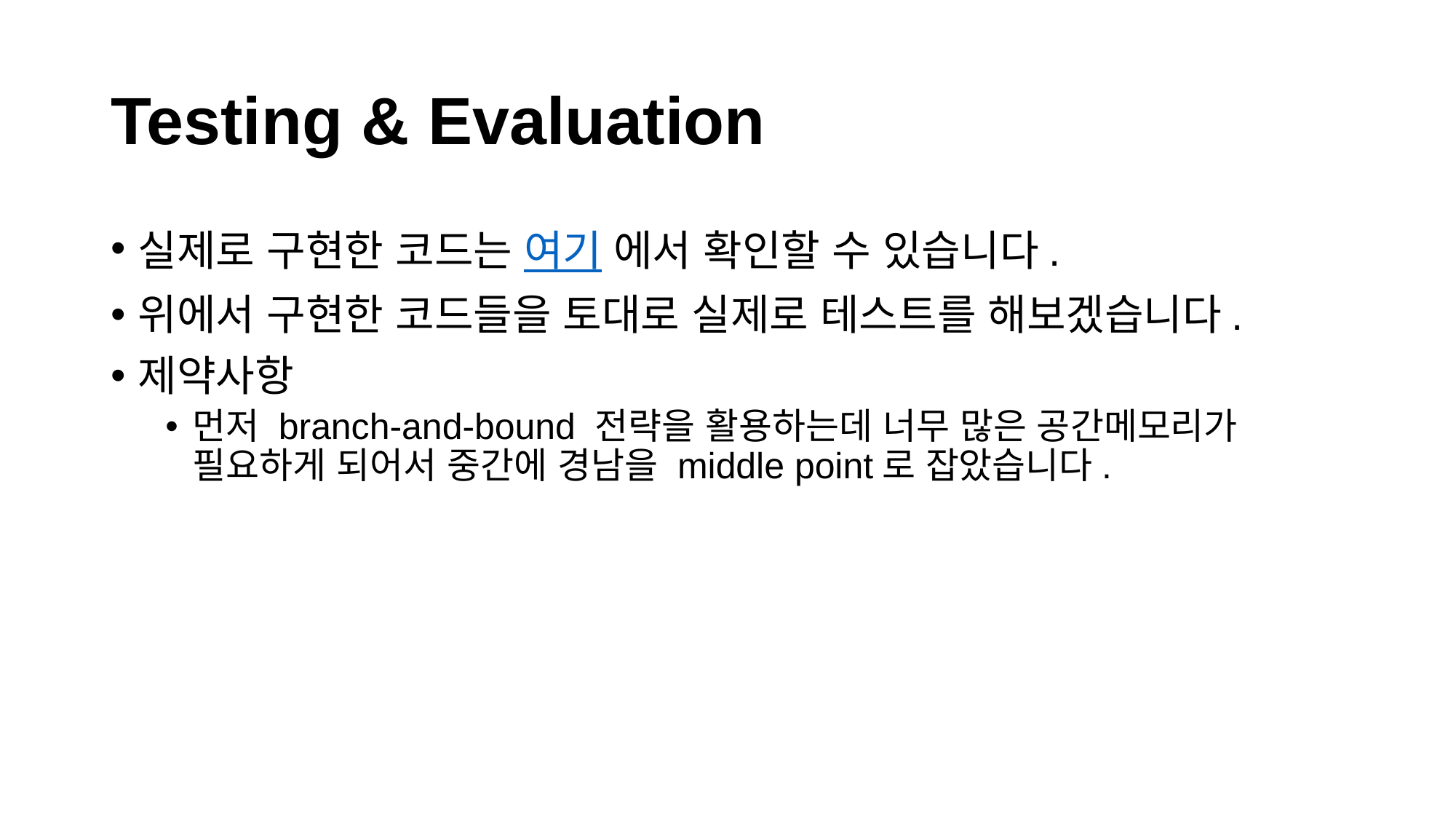

# Testing & Evaluation
실제로 구현한 코드는 여기 에서 확인할 수 있습니다.
위에서 구현한 코드들을 토대로 실제로 테스트를 해보겠습니다.
제약사항
먼저 branch-and-bound 전략을 활용하는데 너무 많은 공간메모리가 필요하게 되어서 중간에 경남을 middle point로 잡았습니다.